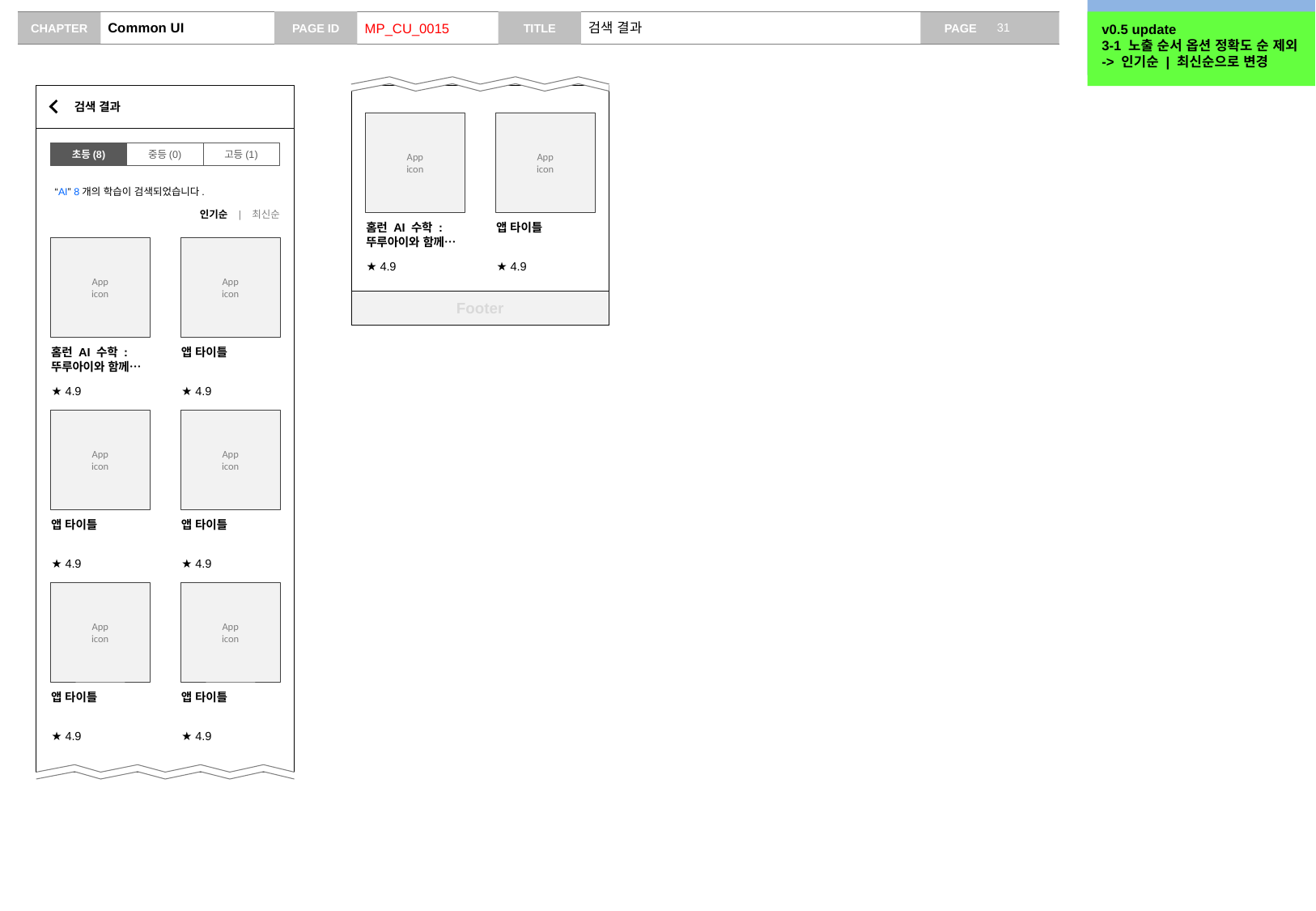

v0.2 update
검색결과 개수 탭에 같이 제공

v0.5 update
3-1 노출 순서 옵션 정확도 순 제외 -> 인기순 | 최신순으로 변경
# Common UI
MP_CU_0015
검색 결과

검색 결과

App
icon
App
icon
앱 타이틀

★ 4.9
홈런 AI 수학 :
뚜루아이와 함께…
★ 4.9
초등(8)
중등(0)
고등(1)
“AI” 8개의 학습이 검색되었습니다.
인기순   |   최신순
App
icon
App
icon
앱 타이틀

★ 4.9
홈런 AI 수학 :
뚜루아이와 함께…
★ 4.9
App
icon
앱 타이틀
★ 4.9
App
icon
앱 타이틀

★ 4.9
App
icon
앱 타이틀
★ 4.9
App
icon
앱 타이틀

★ 4.9
Footer